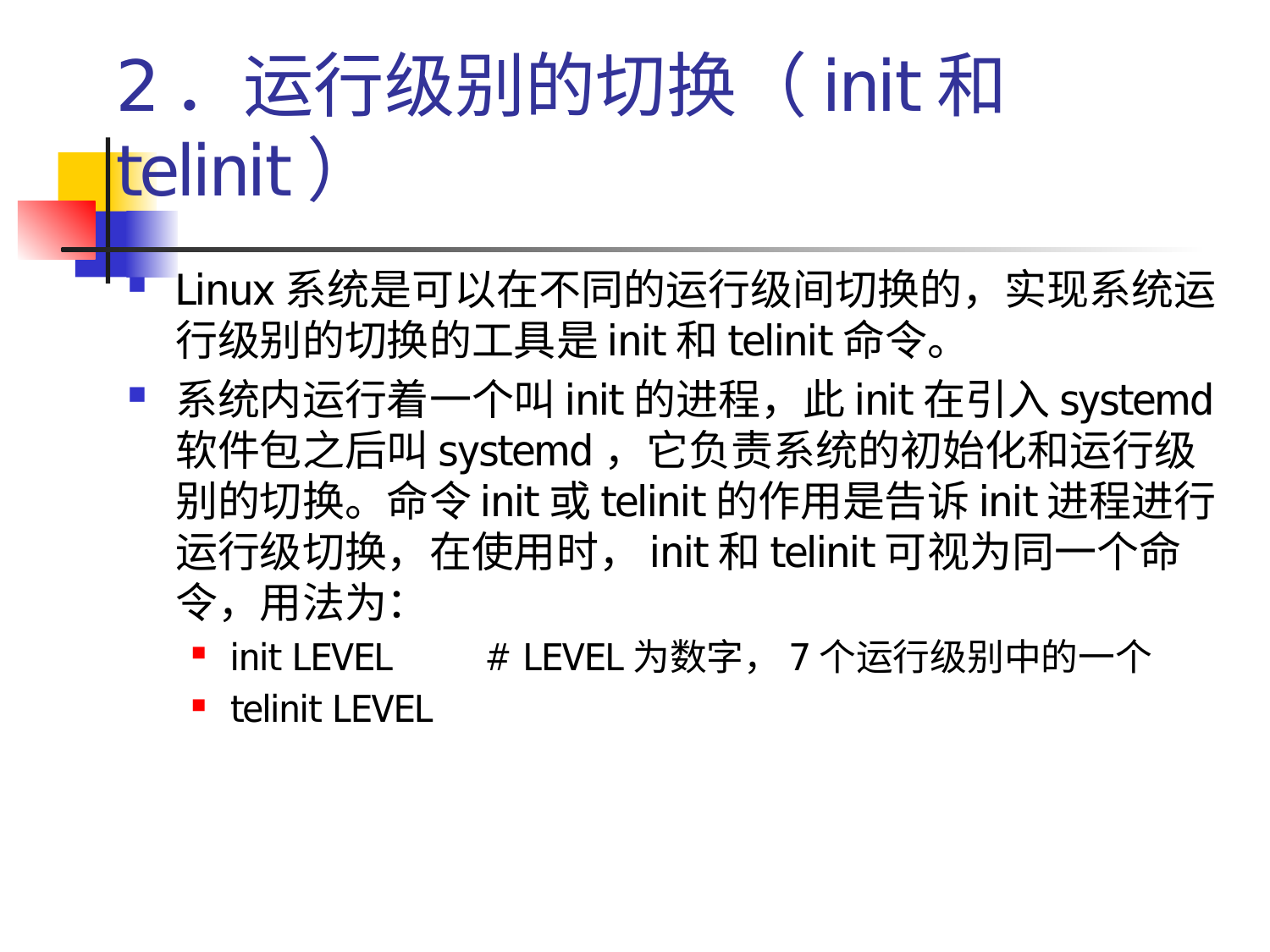

# 2．运行级别的切换（init和telinit）
Linux系统是可以在不同的运行级间切换的，实现系统运行级别的切换的工具是init和telinit命令。
系统内运行着一个叫init的进程，此init在引入systemd软件包之后叫systemd，它负责系统的初始化和运行级别的切换。命令init或telinit的作用是告诉init进程进行运行级切换，在使用时，init和telinit可视为同一个命令，用法为：
init LEVEL	# LEVEL为数字，7个运行级别中的一个
telinit LEVEL